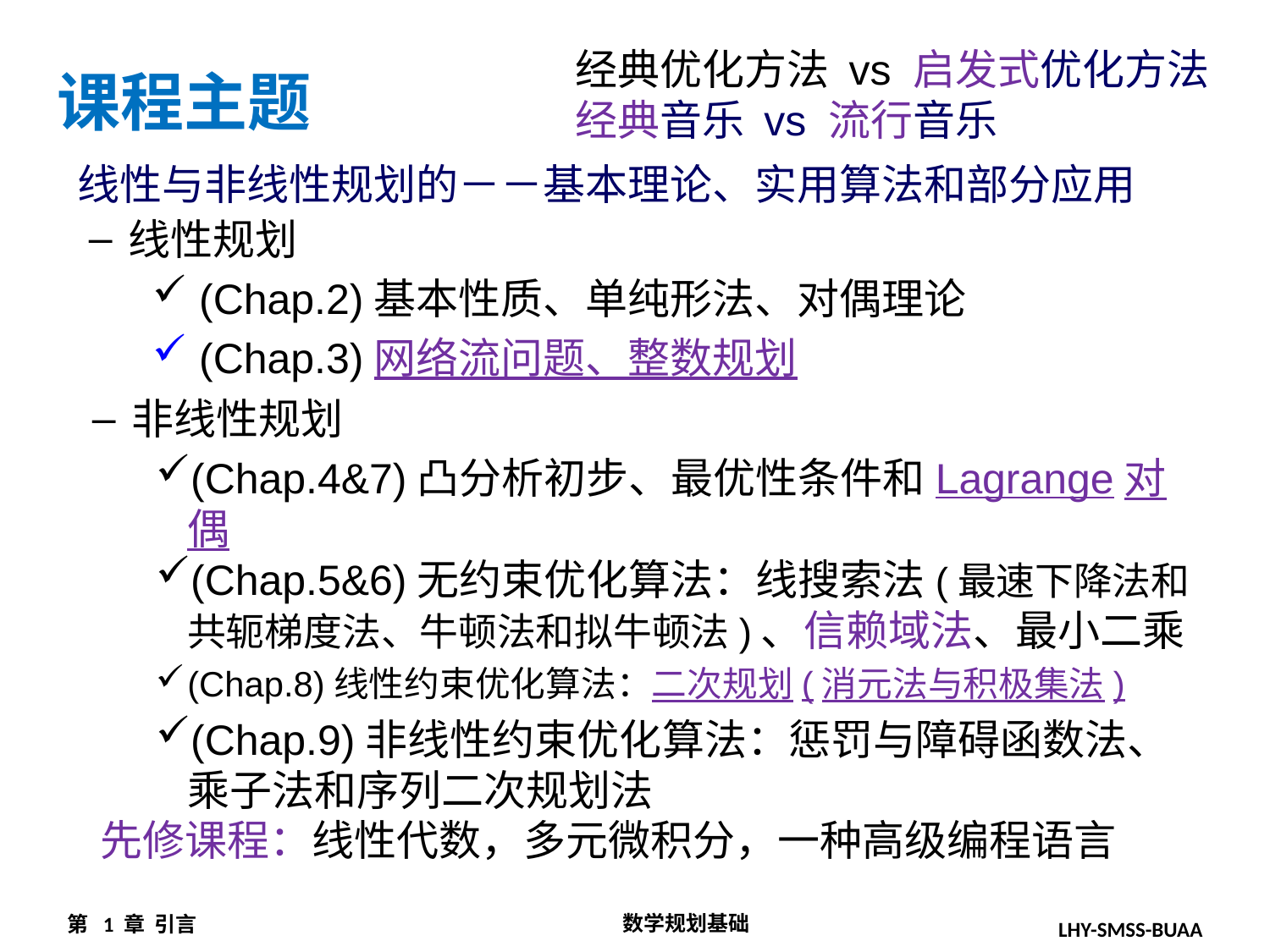

# 课程主题
经典优化方法 vs 启发式优化方法
经典音乐 vs 流行音乐
线性与非线性规划的－－基本理论、实用算法和部分应用
线性规划
 (Chap.2)基本性质、单纯形法、对偶理论
 (Chap.3)网络流问题、整数规划
非线性规划
(Chap.4&7)凸分析初步、最优性条件和Lagrange对偶
(Chap.5&6)无约束优化算法：线搜索法(最速下降法和共轭梯度法、牛顿法和拟牛顿法)、信赖域法、最小二乘
(Chap.8)线性约束优化算法：二次规划(消元法与积极集法)
(Chap.9)非线性约束优化算法：惩罚与障碍函数法、乘子法和序列二次规划法

先修课程：线性代数，多元微积分，一种高级编程语言